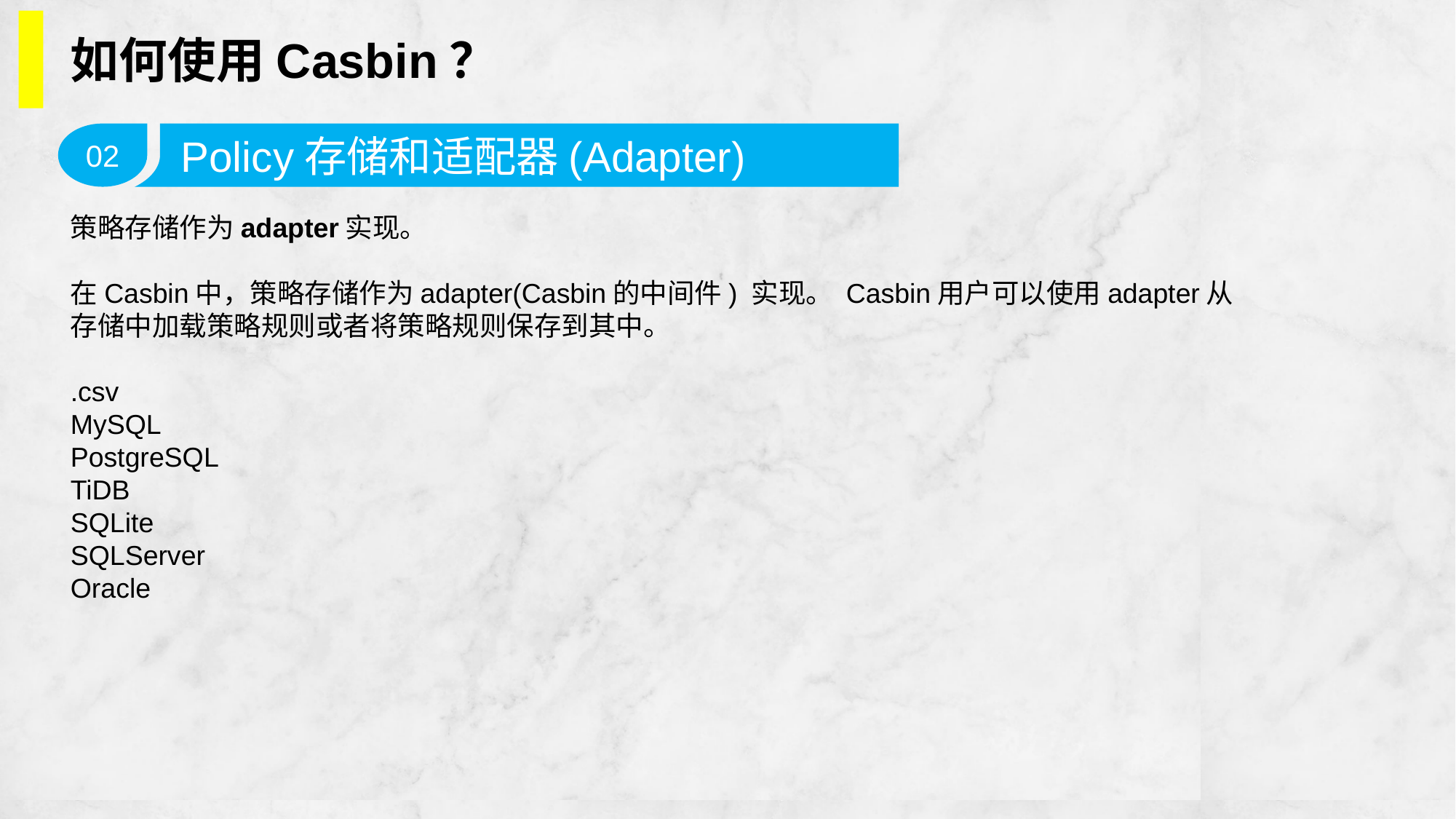

如何使用Casbin？
02
   Policy存储和适配器(Adapter)
策略存储作为adapter实现。

在Casbin中，策略存储作为adapter(Casbin的中间件) 实现。 Casbin用户可以使用adapter从存储中加载策略规则或者将策略规则保存到其中。

.csv
MySQL
PostgreSQL
TiDB
SQLite
SQLServer
Oracle